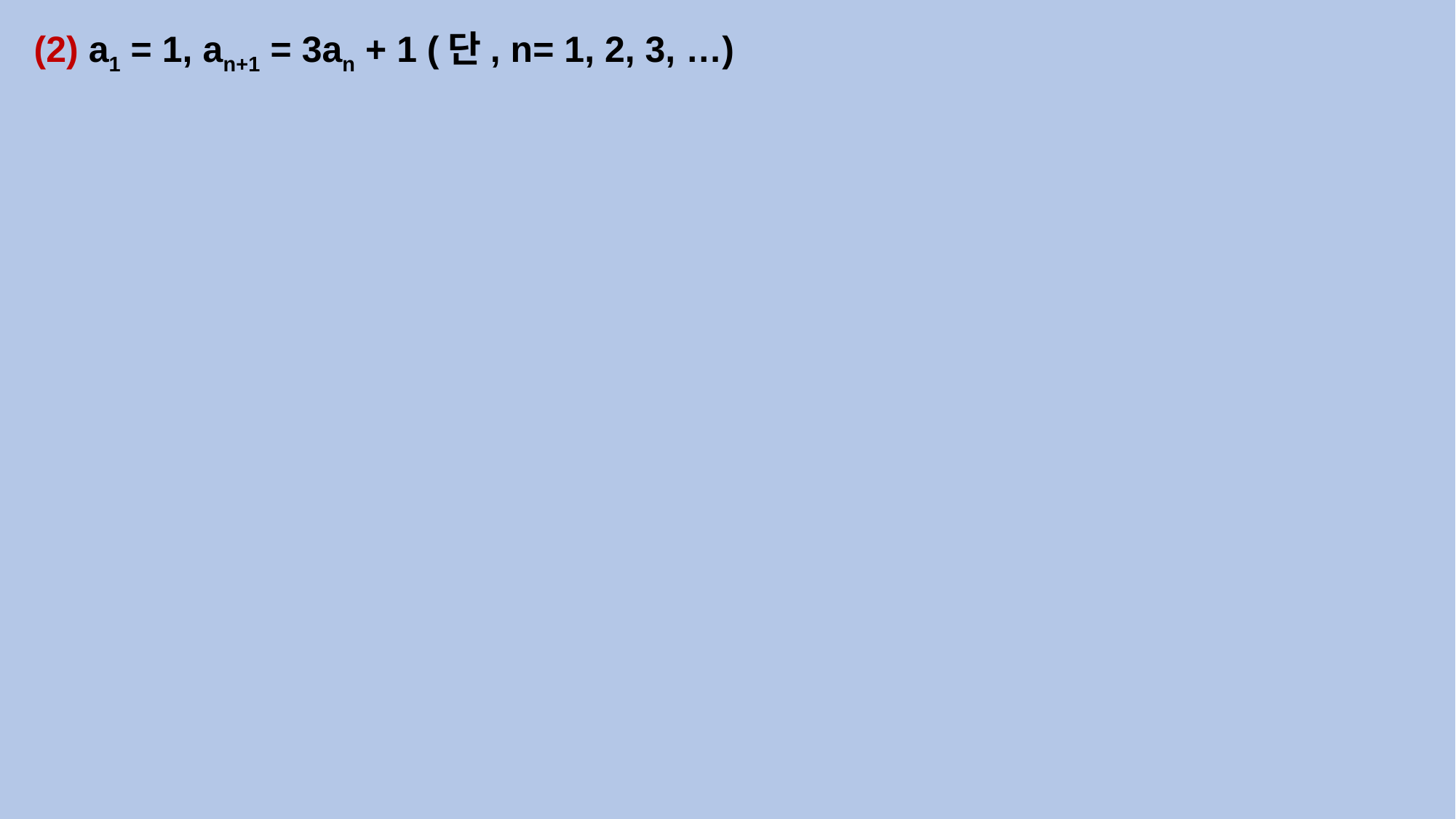

(2) a1 = 1, an+1 = 3an + 1 (단, n= 1, 2, 3, …)